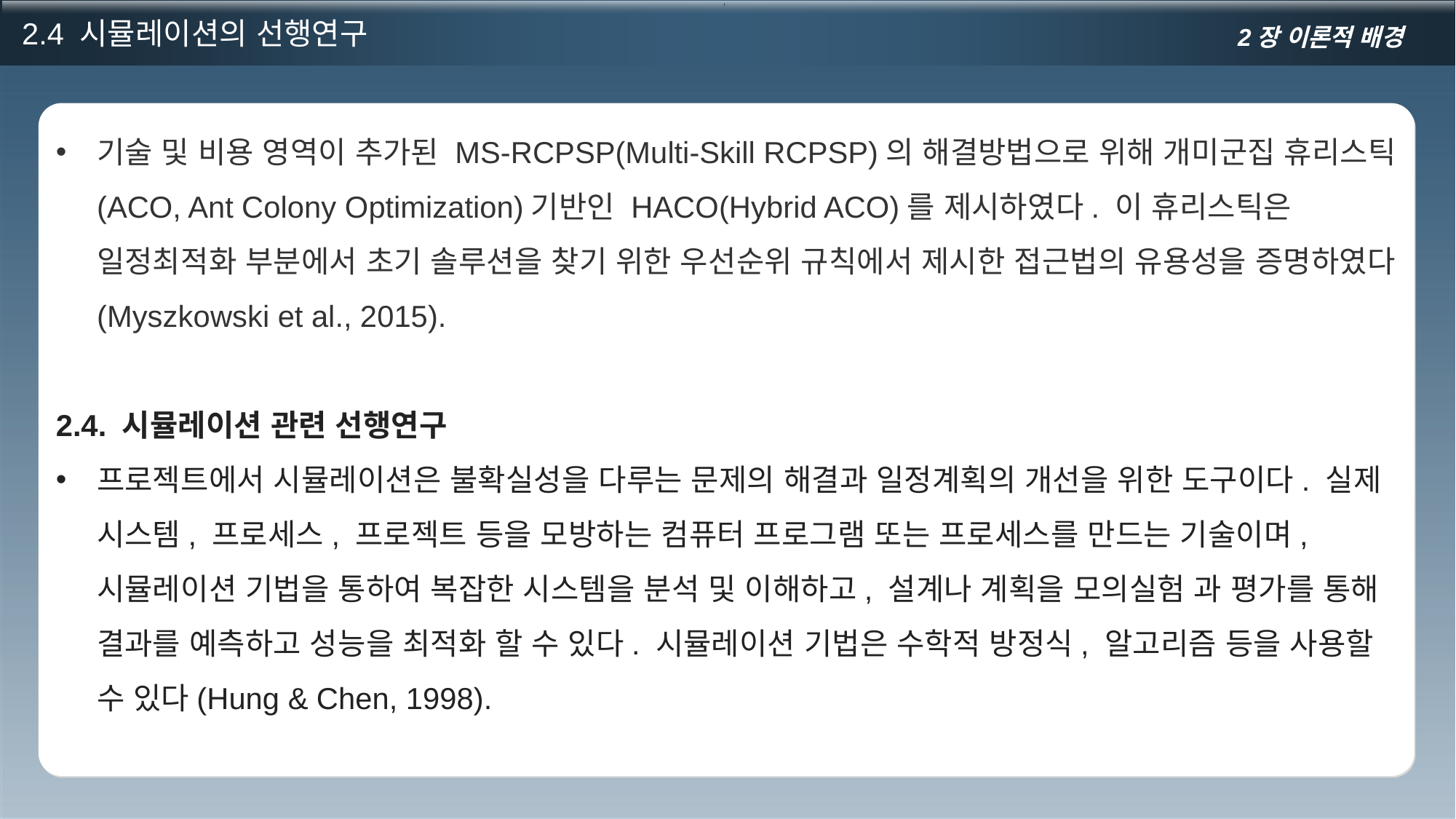

,
2.4 시뮬레이션의 선행연구
2장 이론적 배경
기술 및 비용 영역이 추가된 MS-RCPSP(Multi-Skill RCPSP)의 해결방법으로 위해 개미군집 휴리스틱(ACO, Ant Colony Optimization)기반인 HACO(Hybrid ACO)를 제시하였다. 이 휴리스틱은 일정최적화 부분에서 초기 솔루션을 찾기 위한 우선순위 규칙에서 제시한 접근법의 유용성을 증명하였다(Myszkowski et al., 2015).

2.4. 시뮬레이션 관련 선행연구
프로젝트에서 시뮬레이션은 불확실성을 다루는 문제의 해결과 일정계획의 개선을 위한 도구이다. 실제 시스템, 프로세스, 프로젝트 등을 모방하는 컴퓨터 프로그램 또는 프로세스를 만드는 기술이며, 시뮬레이션 기법을 통하여 복잡한 시스템을 분석 및 이해하고, 설계나 계획을 모의실험 과 평가를 통해 결과를 예측하고 성능을 최적화 할 수 있다. 시뮬레이션 기법은 수학적 방정식, 알고리즘 등을 사용할 수 있다(Hung & Chen, 1998).